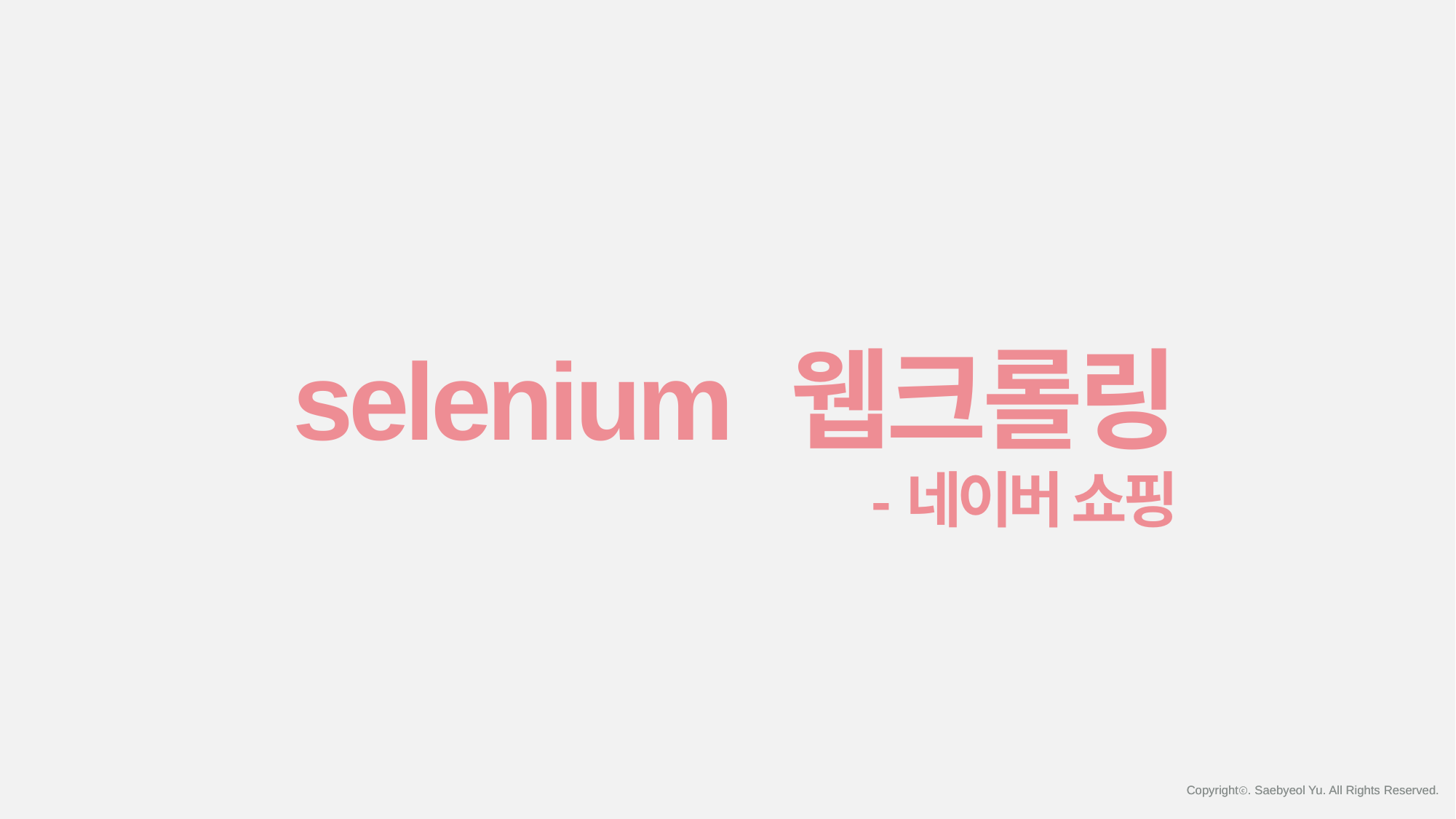

selenium 웹크롤링
-네이버 쇼핑
Copyrightⓒ. Saebyeol Yu. All Rights Reserved.